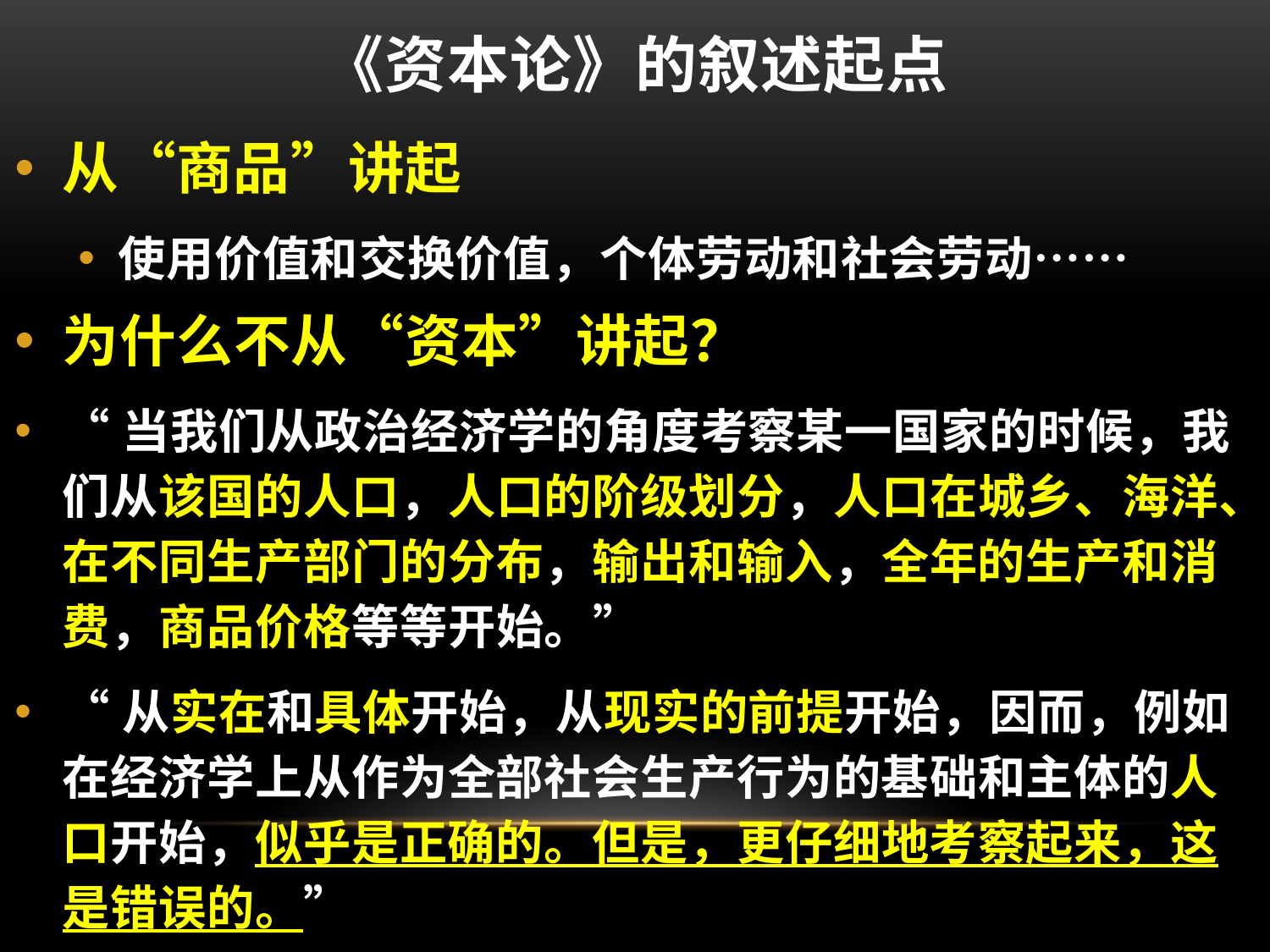

# 《资本论》的叙述起点
从“商品”讲起
使用价值和交换价值，个体劳动和社会劳动……
为什么不从“资本”讲起？
“当我们从政治经济学的角度考察某一国家的时候，我们从该国的人口，人口的阶级划分，人口在城乡、海洋、在不同生产部门的分布，输出和输入，全年的生产和消费，商品价格等等开始。”
“从实在和具体开始，从现实的前提开始，因而，例如在经济学上从作为全部社会生产行为的基础和主体的人口开始，似乎是正确的。但是，更仔细地考察起来，这是错误的。”